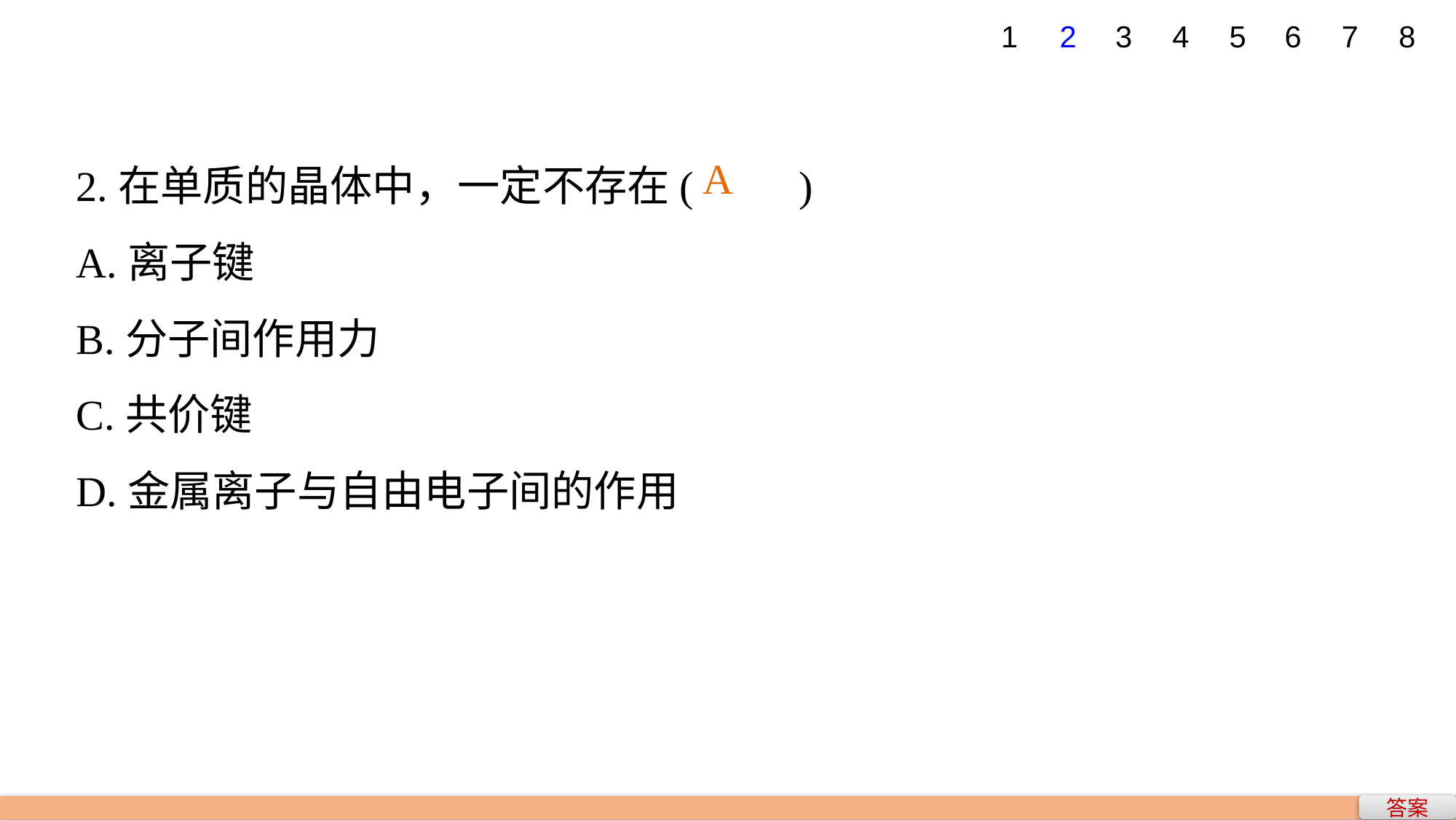

1
2
3
4
5
6
7
8
2.在单质的晶体中，一定不存在(　　)
A.离子键
B.分子间作用力
C.共价键
D.金属离子与自由电子间的作用
A
答案